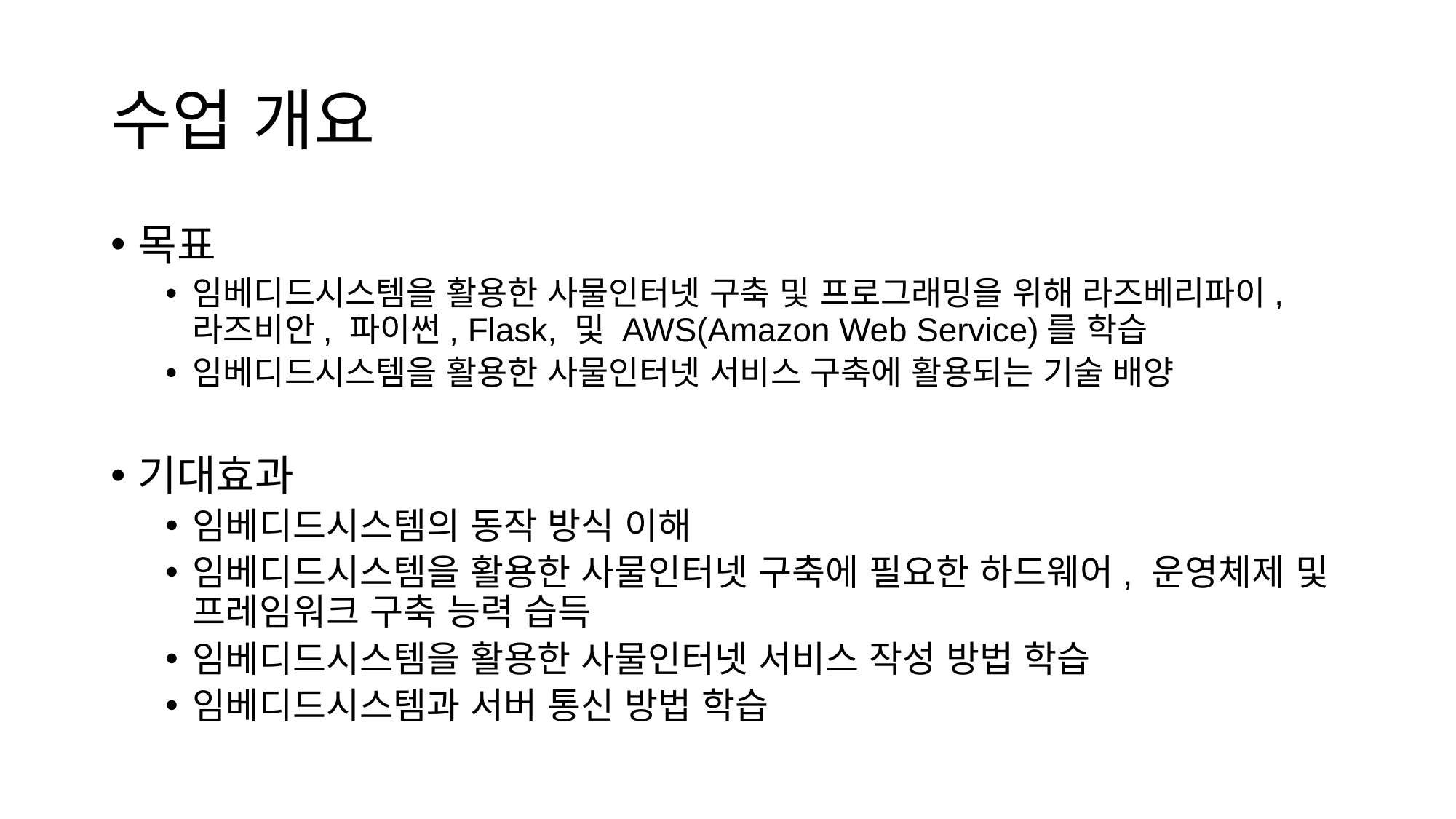

# 수업 개요
목표
임베디드시스템을 활용한 사물인터넷 구축 및 프로그래밍을 위해 라즈베리파이, 라즈비안, 파이썬, Flask, 및 AWS(Amazon Web Service)를 학습
임베디드시스템을 활용한 사물인터넷 서비스 구축에 활용되는 기술 배양

기대효과
임베디드시스템의 동작 방식 이해
임베디드시스템을 활용한 사물인터넷 구축에 필요한 하드웨어, 운영체제 및 프레임워크 구축 능력 습득
임베디드시스템을 활용한 사물인터넷 서비스 작성 방법 학습
임베디드시스템과 서버 통신 방법 학습